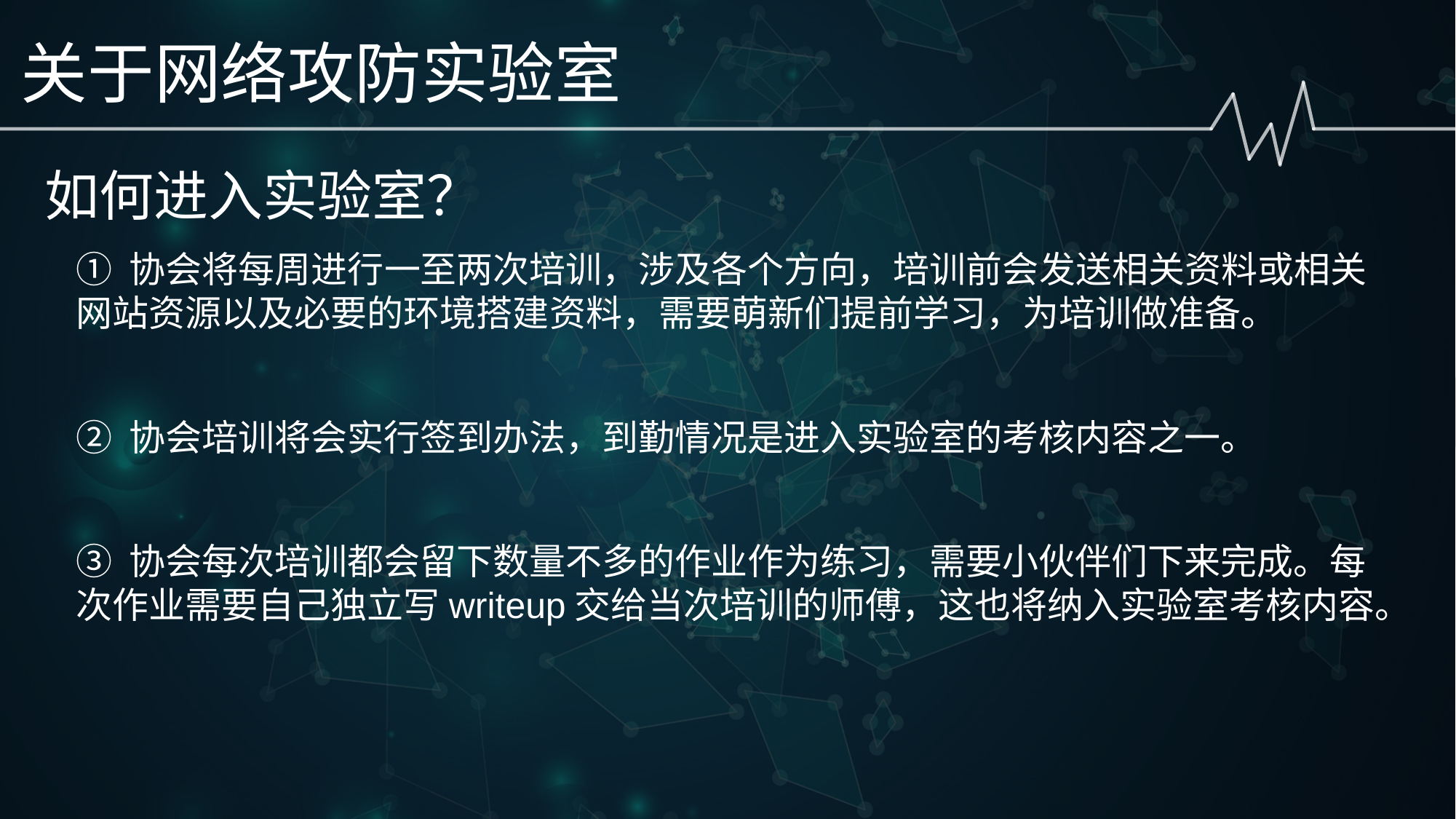

关于网络攻防实验室
如何进入实验室？
① 协会将每周进行一至两次培训，涉及各个方向，培训前会发送相关资料或相关  网站资源以及必要的环境搭建资料，需要萌新们提前学习，为培训做准备。
② 协会培训将会实行签到办法，到勤情况是进入实验室的考核内容之一。
③ 协会每次培训都会留下数量不多的作业作为练习，需要小伙伴们下来完成。每次作业需要自己独立写writeup交给当次培训的师傅，这也将纳入实验室考核内容。